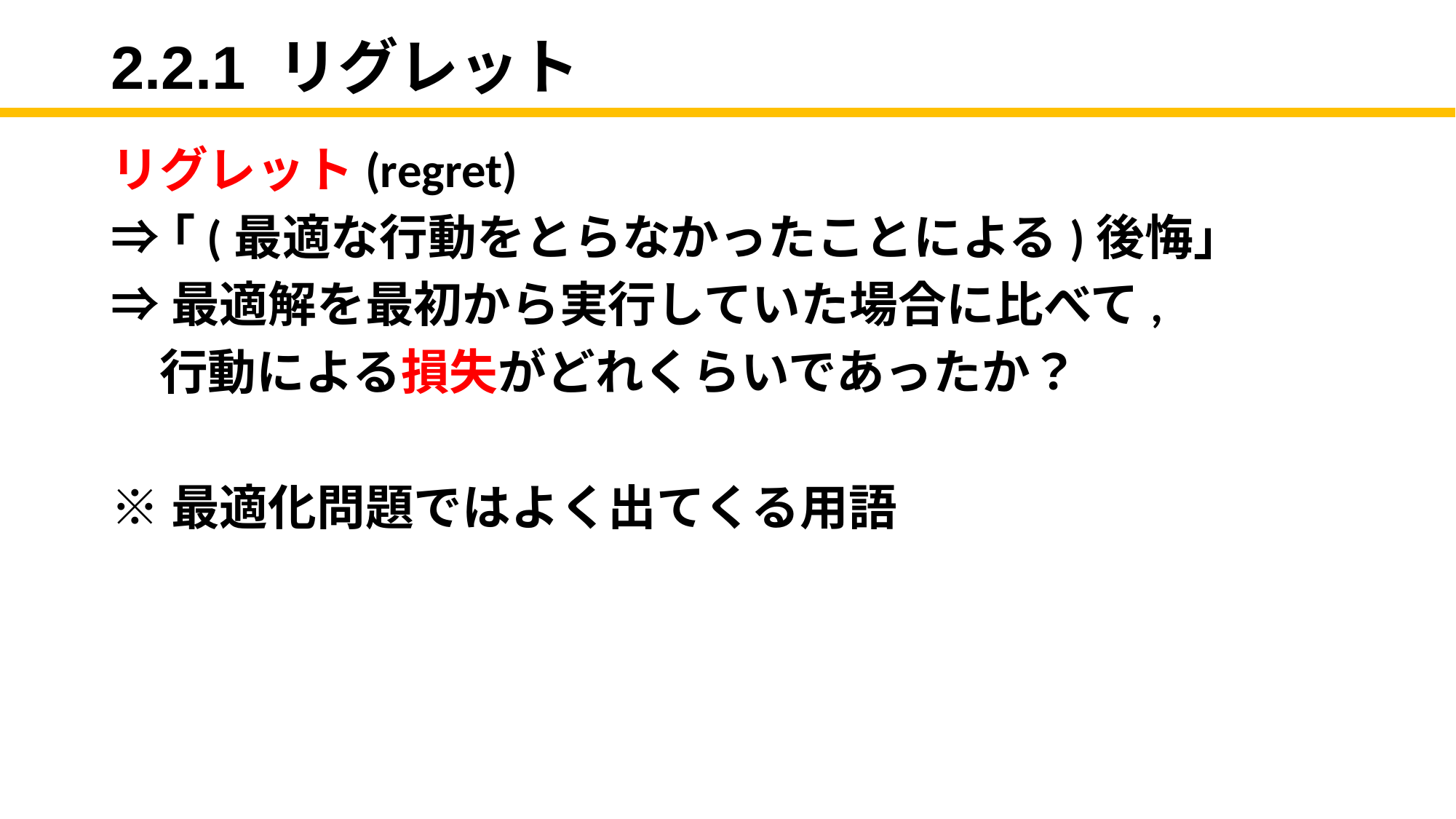

# 2.2.1 リグレット
リグレット(regret)
⇒｢(最適な行動をとらなかったことによる)後悔｣
⇒最適解を最初から実行していた場合に比べて,
　行動による損失がどれくらいであったか？

※最適化問題ではよく出てくる用語